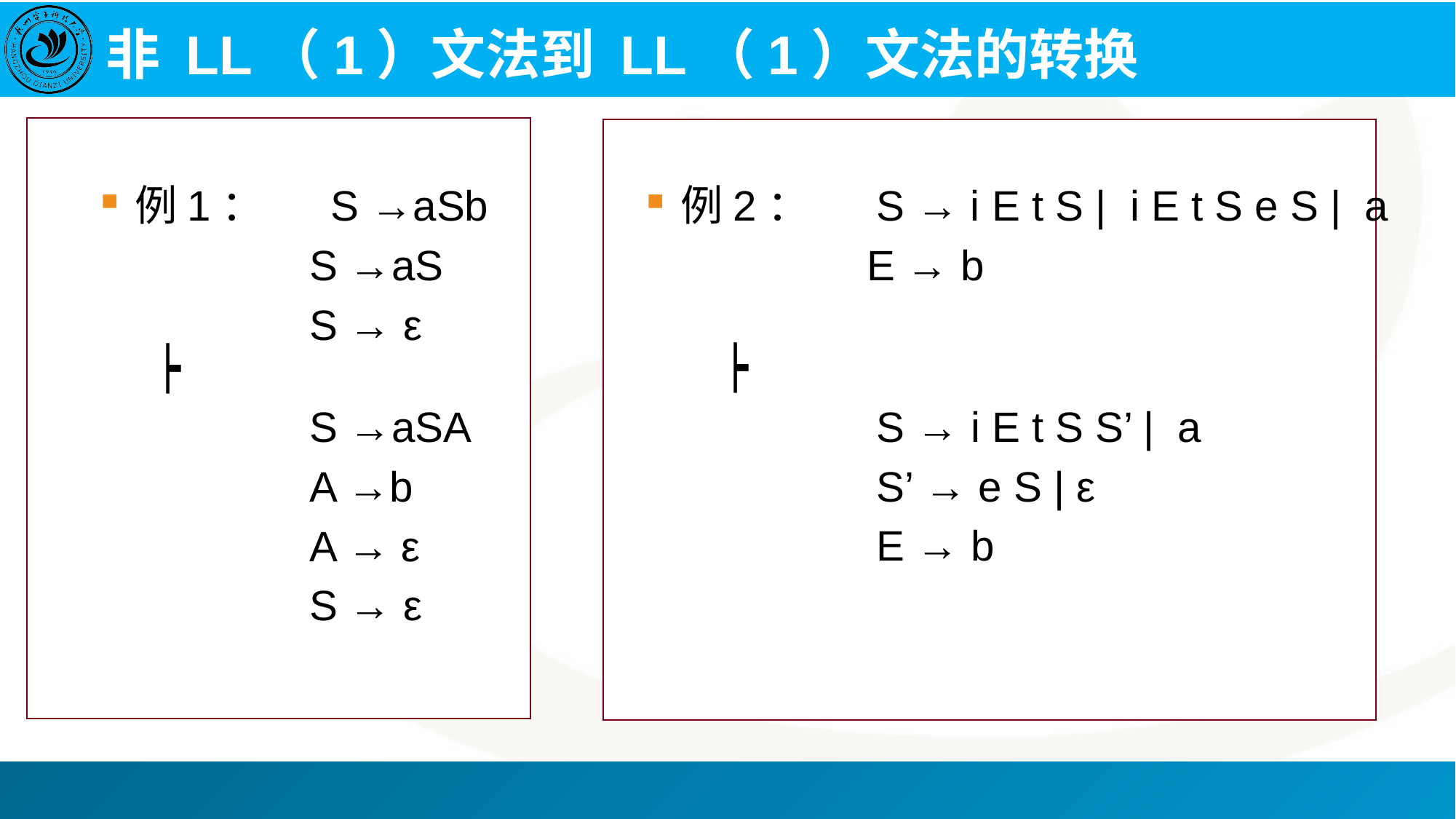

# 非 LL（1）文法到 LL（1）文法的转换

例1：      S →aSb
             S →aS
             S → ε
例2：      S → i E t S |  i E t S e S |  a
              E → b
┝
             S → i E t S S’ |  a
             S’ → e S | ε
             E → b
┝
             S →aSA
             A →b
             A → ε
             S → ε
43